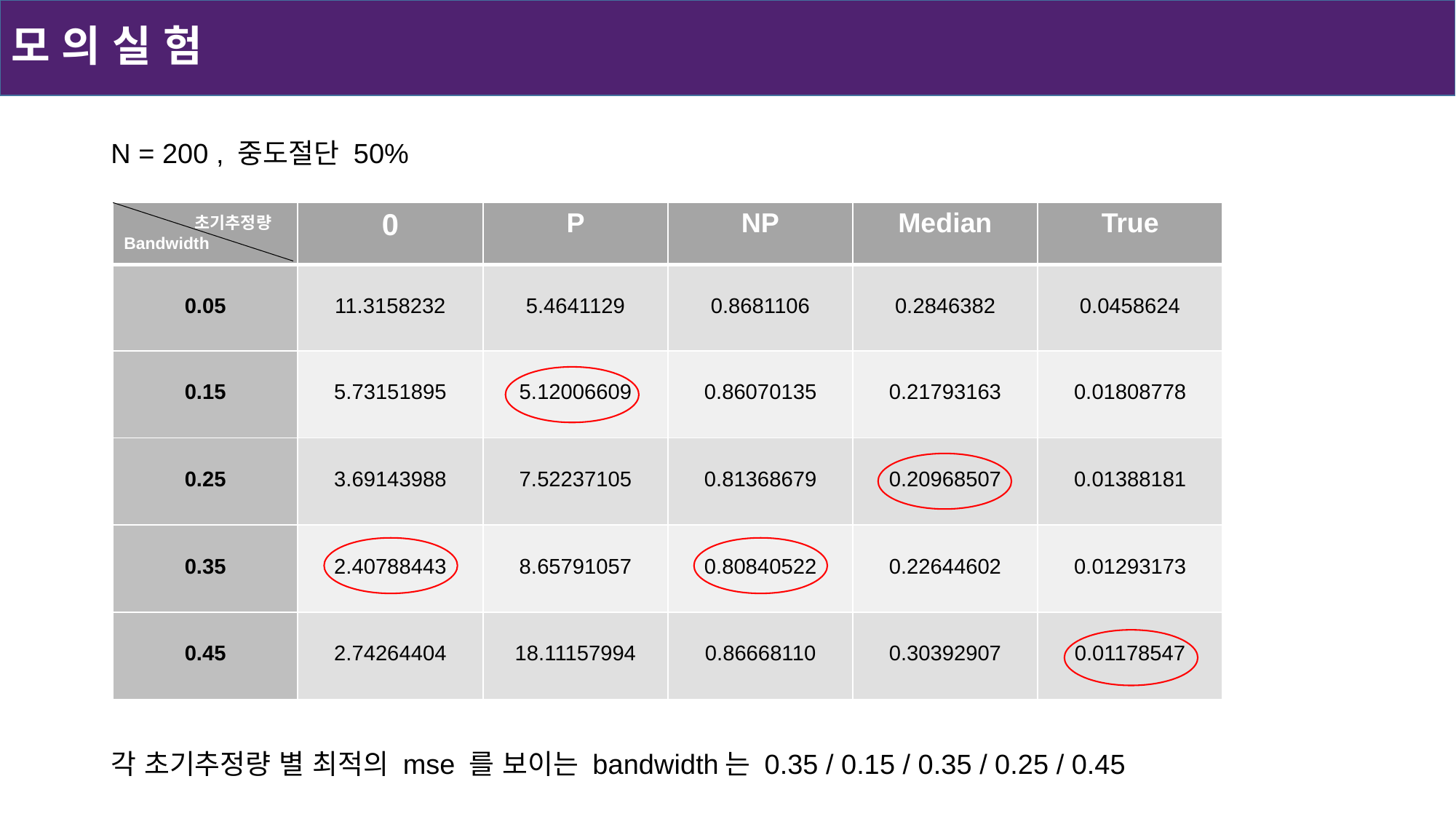

# 모 의 실 험
N = 200 , 중도절단 50%

각 초기추정량 별 최적의 mse 를 보이는 bandwidth는 0.35 / 0.15 / 0.35 / 0.25 / 0.45

| 초기추정량 Bandwidth | 0 | P | NP | Median | True |
| --- | --- | --- | --- | --- | --- |
| 0.05 | 11.3158232 | 5.4641129 | 0.8681106 | 0.2846382 | 0.0458624 |
| 0.15 | 5.73151895 | 5.12006609 | 0.86070135 | 0.21793163 | 0.01808778 |
| 0.25 | 3.69143988 | 7.52237105 | 0.81368679 | 0.20968507 | 0.01388181 |
| 0.35 | 2.40788443 | 8.65791057 | 0.80840522 | 0.22644602 | 0.01293173 |
| 0.45 | 2.74264404 | 18.11157994 | 0.86668110 | 0.30392907 | 0.01178547 |